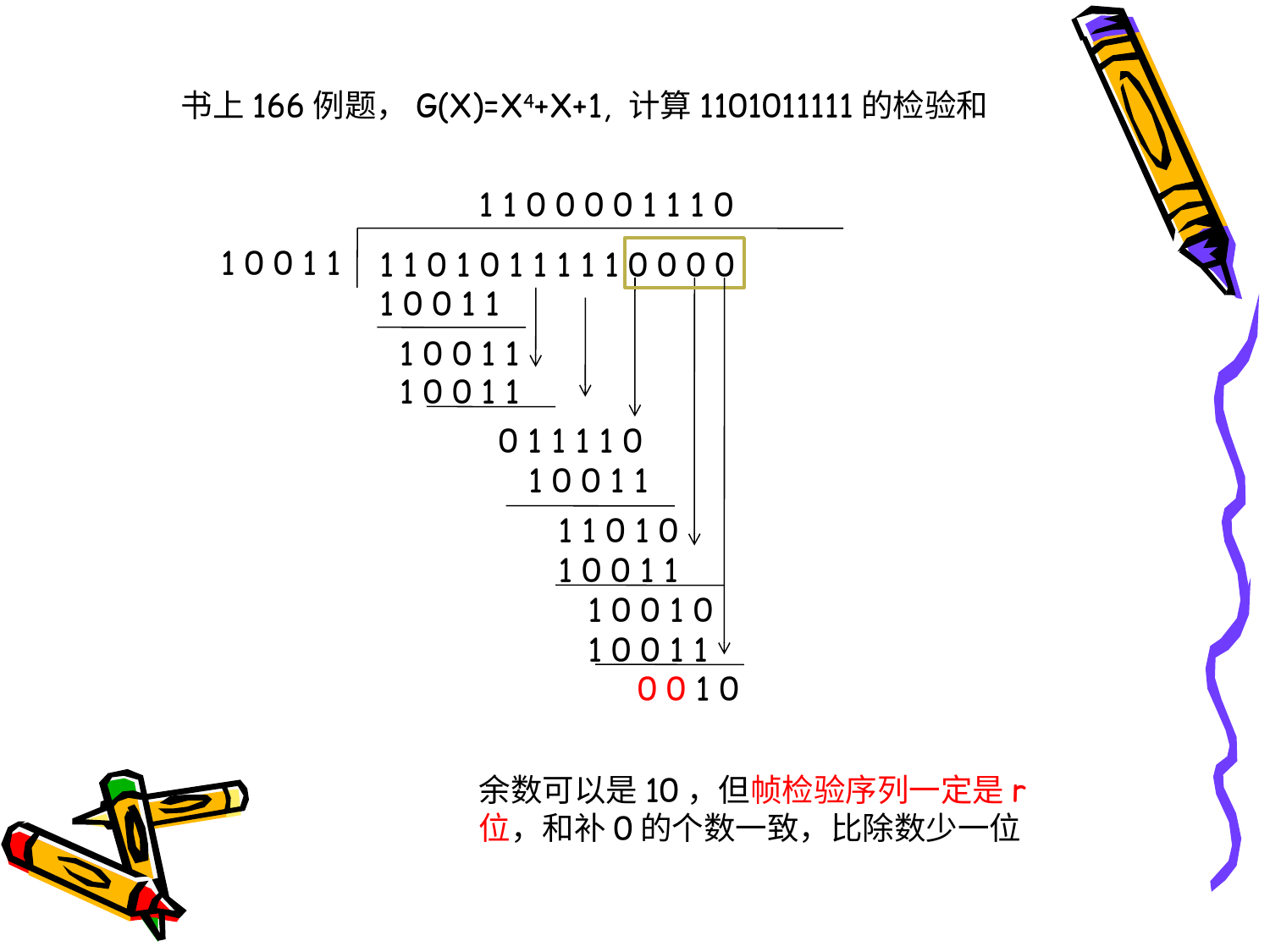

书上166例题，G(X)=X4+X+1, 计算1101011111的检验和
1 1 0 0 0 0 1 1 1 0
1 0 0 1 1
1 1 0 1 0 1 1 1 1 1 0 0 0 0

1 0 0 1 1
1 0 0 1 1
1 0 0 1 1
0 1 1 1 1 0
1 0 0 1 1
1 1 0 1 0
1 0 0 1 1
1 0 0 1 0
1 0 0 1 1
0 0 1 0
余数可以是10，但帧检验序列一定是r位，和补0的个数一致，比除数少一位